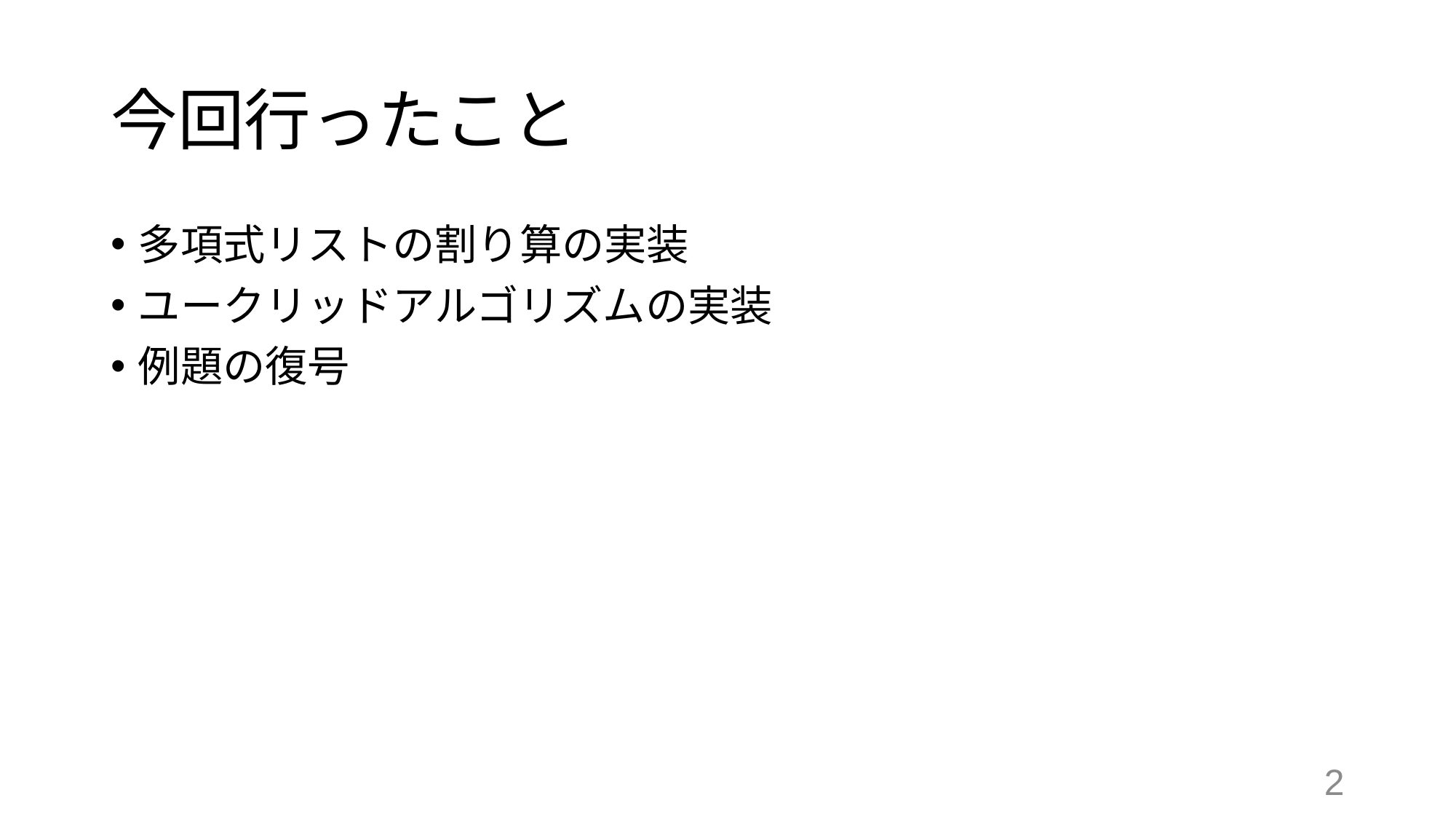

# 今回行ったこと
多項式リストの割り算の実装
ユークリッドアルゴリズムの実装
例題の復号
2